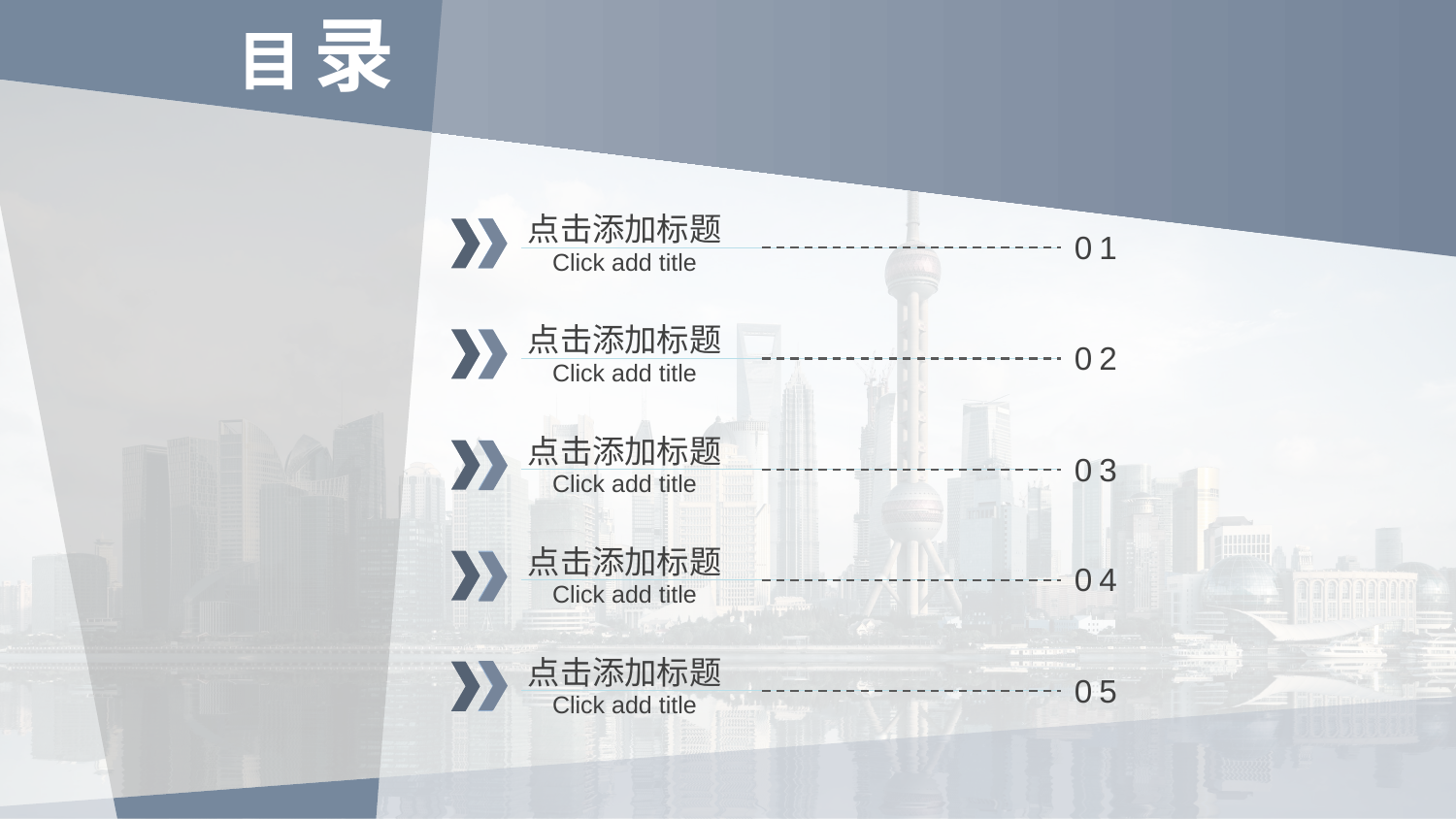

目录
点击添加标题
Click add title
0
1

点击添加标题
Click add title
0
2

点击添加标题
Click add title
0
3

点击添加标题
Click add title
0
4

点击添加标题
Click add title
0
5